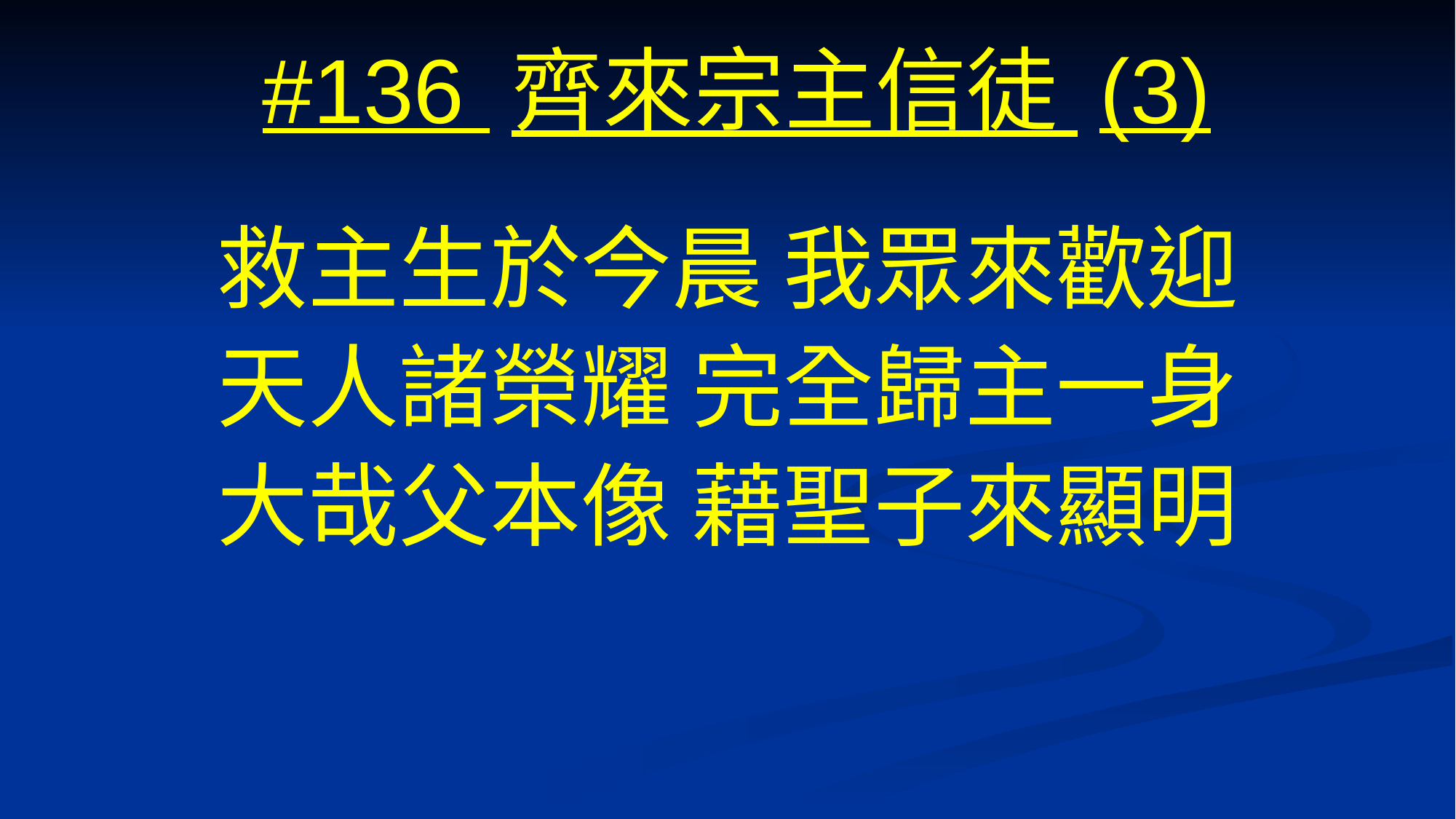

# #136 齊來宗主信徒 (3)
救主生於今晨 我眾來歡迎
天人諸榮耀 完全歸主一身
大哉父本像 藉聖子來顯明